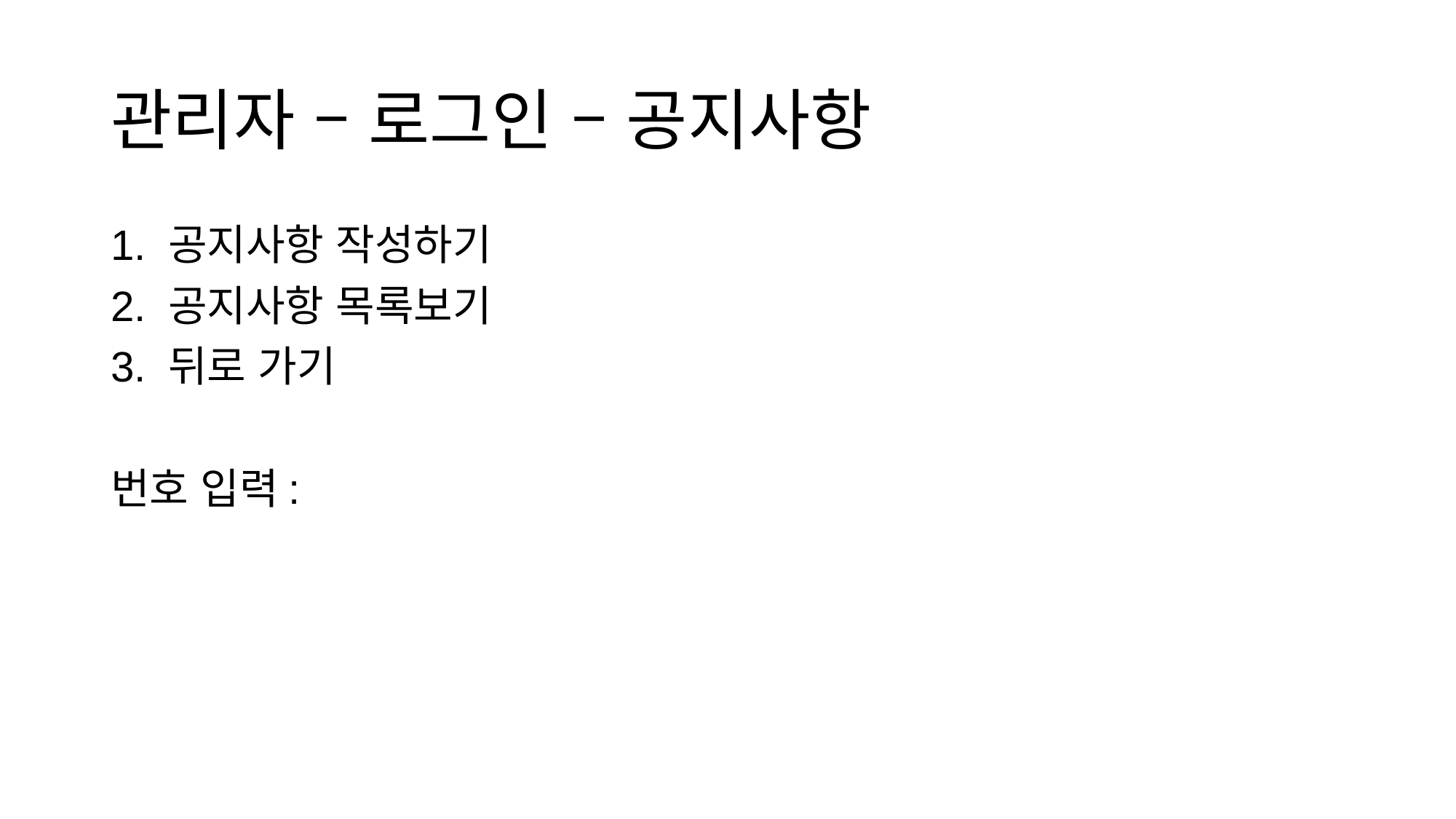

# 관리자 – 로그인 – 공지사항
1. 공지사항 작성하기
2. 공지사항 목록보기
3. 뒤로 가기

번호 입력: